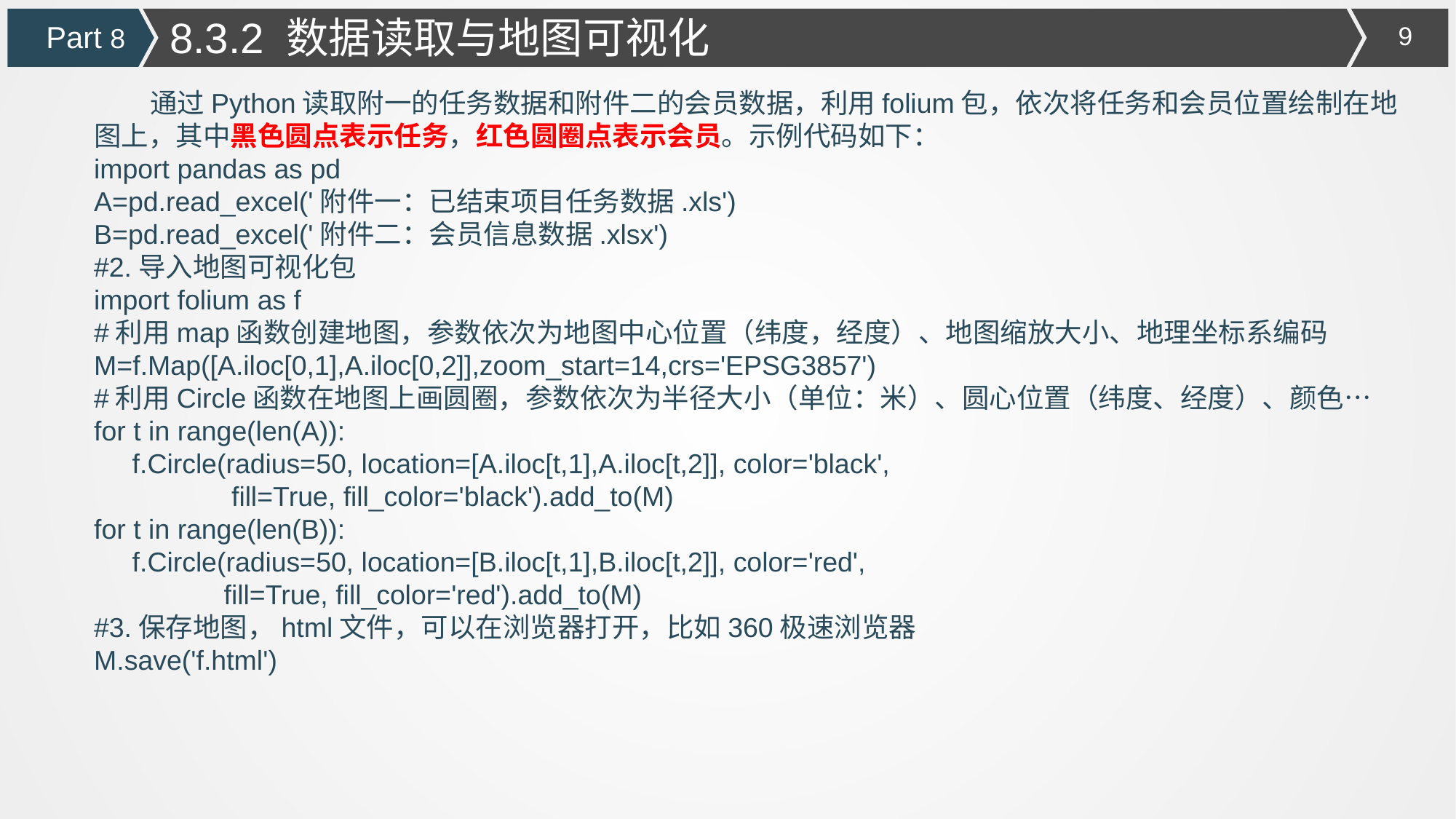

8.3.2 数据读取与地图可视化
Part 8
        通过Python读取附一的任务数据和附件二的会员数据，利用folium包，依次将任务和会员位置绘制在地图上，其中黑色圆点表示任务，红色圆圈点表示会员。示例代码如下：
import pandas as pd
A=pd.read_excel('附件一：已结束项目任务数据.xls')
B=pd.read_excel('附件二：会员信息数据.xlsx')
#2.导入地图可视化包
import folium as f
#利用map函数创建地图，参数依次为地图中心位置（纬度，经度）、地图缩放大小、地理坐标系编码
M=f.Map([A.iloc[0,1],A.iloc[0,2]],zoom_start=14,crs='EPSG3857')
#利用Circle函数在地图上画圆圈，参数依次为半径大小（单位：米）、圆心位置（纬度、经度）、颜色…
for t in range(len(A)):
     f.Circle(radius=50, location=[A.iloc[t,1],A.iloc[t,2]], color='black',
                  fill=True, fill_color='black').add_to(M)
for t in range(len(B)):
     f.Circle(radius=50, location=[B.iloc[t,1],B.iloc[t,2]], color='red',
                 fill=True, fill_color='red').add_to(M)
#3.保存地图，html文件，可以在浏览器打开，比如360极速浏览器
M.save('f.html')